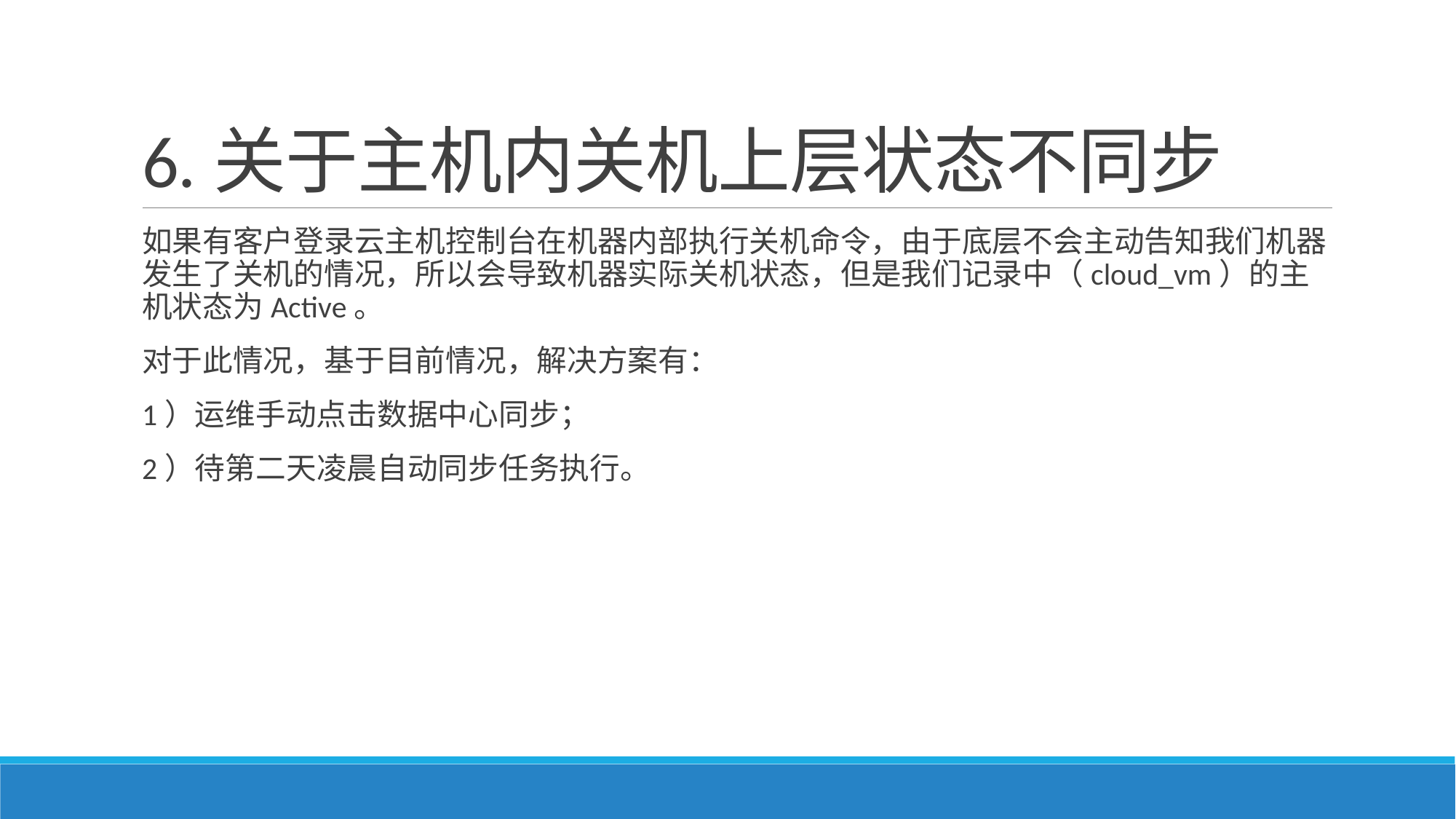

# 6.关于主机内关机上层状态不同步
如果有客户登录云主机控制台在机器内部执行关机命令，由于底层不会主动告知我们机器发生了关机的情况，所以会导致机器实际关机状态，但是我们记录中（cloud_vm）的主机状态为Active。
对于此情况，基于目前情况，解决方案有：
1）运维手动点击数据中心同步；
2）待第二天凌晨自动同步任务执行。